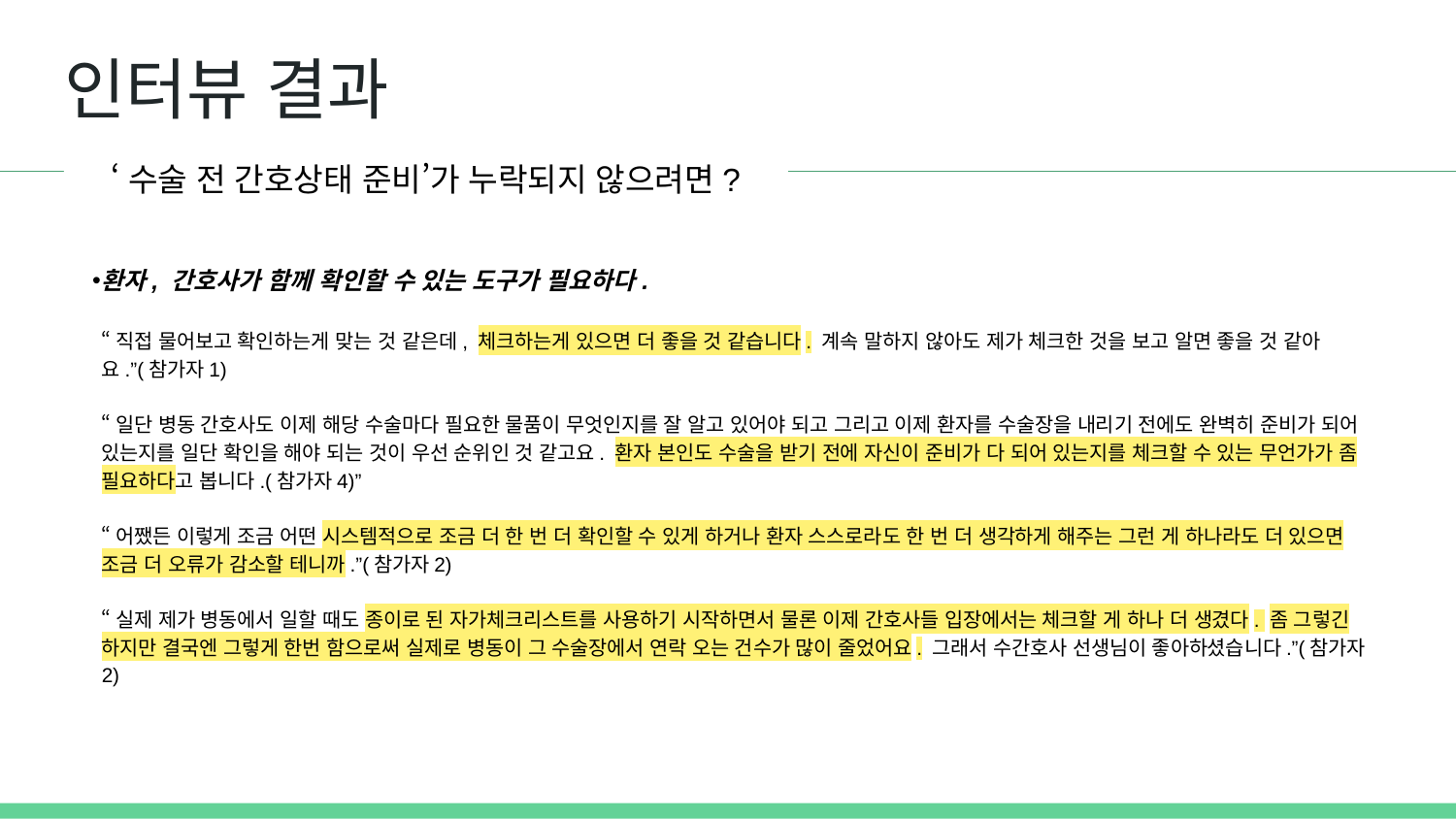

# 인터뷰 결과
‘수술 전 간호상태 준비’가 누락되지 않으려면?
환자, 간호사가 함께 확인할 수 있는 도구가 필요하다.

“직접 물어보고 확인하는게 맞는 것 같은데, 체크하는게 있으면 더 좋을 것 같습니다. 계속 말하지 않아도 제가 체크한 것을 보고 알면 좋을 것 같아요.”(참가자1)

“일단 병동 간호사도 이제 해당 수술마다 필요한 물품이 무엇인지를 잘 알고 있어야 되고 그리고 이제 환자를 수술장을 내리기 전에도 완벽히 준비가 되어 있는지를 일단 확인을 해야 되는 것이 우선 순위인 것 같고요. 환자 본인도 수술을 받기 전에 자신이 준비가 다 되어 있는지를 체크할 수 있는 무언가가 좀 필요하다고 봅니다.(참가자4)”

“어쨌든 이렇게 조금 어떤 시스템적으로 조금 더 한 번 더 확인할 수 있게 하거나 환자 스스로라도 한 번 더 생각하게 해주는 그런 게 하나라도 더 있으면 조금 더 오류가 감소할 테니까.”(참가자2)

“실제 제가 병동에서 일할 때도 종이로 된 자가체크리스트를 사용하기 시작하면서 물론 이제 간호사들 입장에서는 체크할 게 하나 더 생겼다. 좀 그렇긴 하지만 결국엔 그렇게 한번 함으로써 실제로 병동이 그 수술장에서 연락 오는 건수가 많이 줄었어요. 그래서 수간호사 선생님이 좋아하셨습니다.”(참가자2)